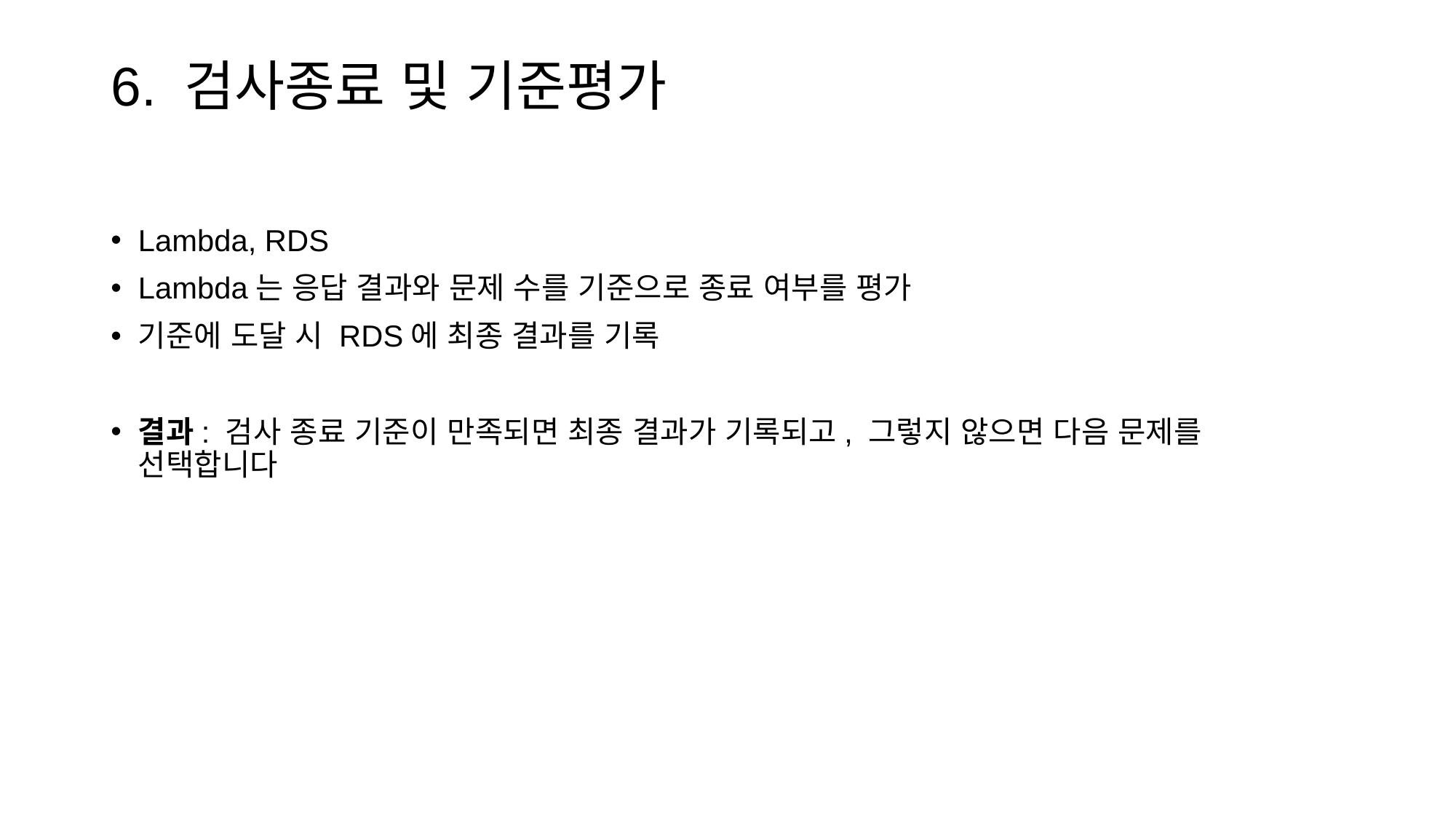

# 6. 검사종료 및 기준평가
Lambda, RDS
Lambda는 응답 결과와 문제 수를 기준으로 종료 여부를 평가
기준에 도달 시 RDS에 최종 결과를 기록

결과: 검사 종료 기준이 만족되면 최종 결과가 기록되고, 그렇지 않으면 다음 문제를 선택합니다